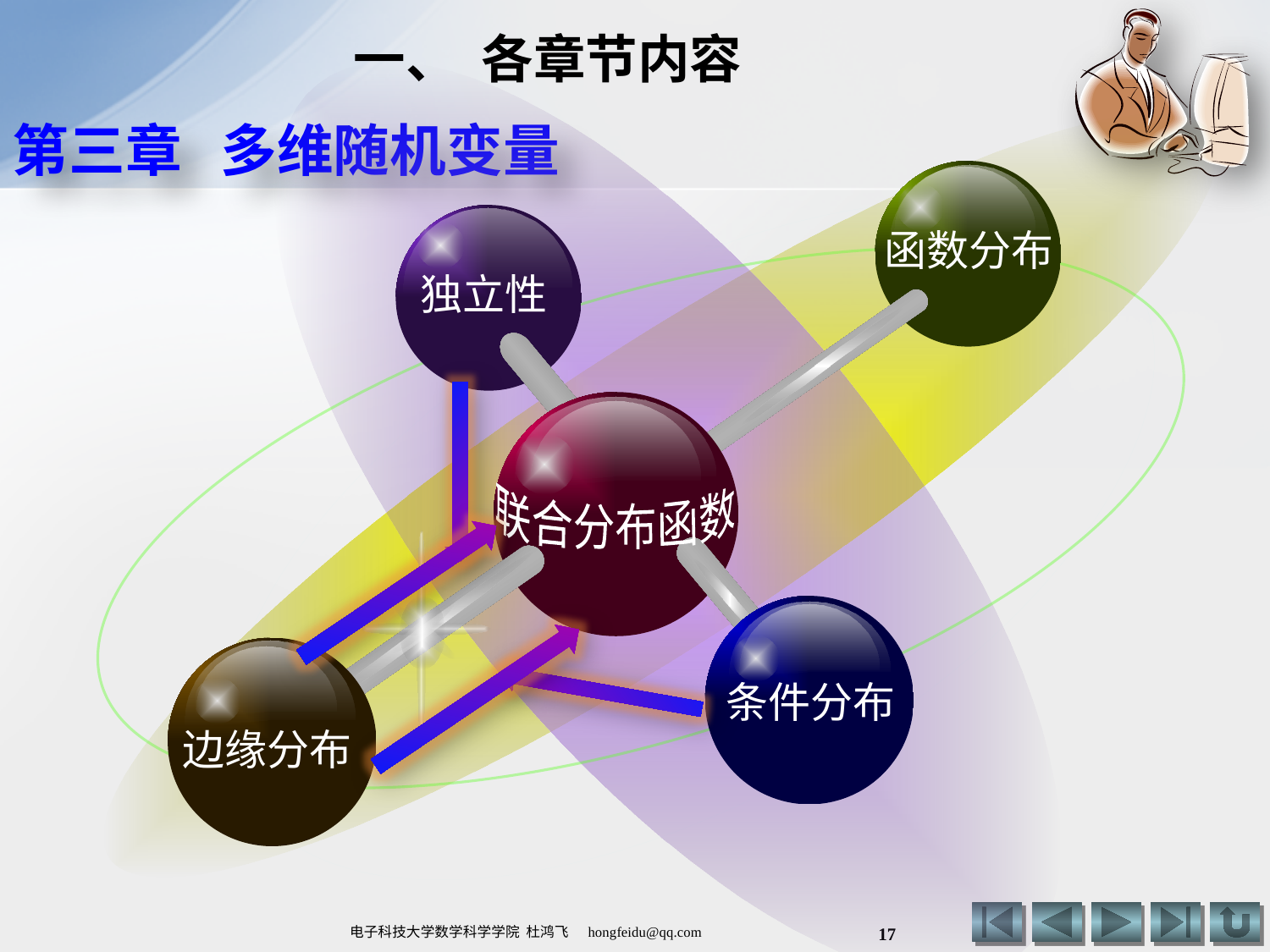

# 一、  各章节内容
第三章   多维随机变量

函数分布

独立性

联合分布函数

条件分布

边缘分布
17